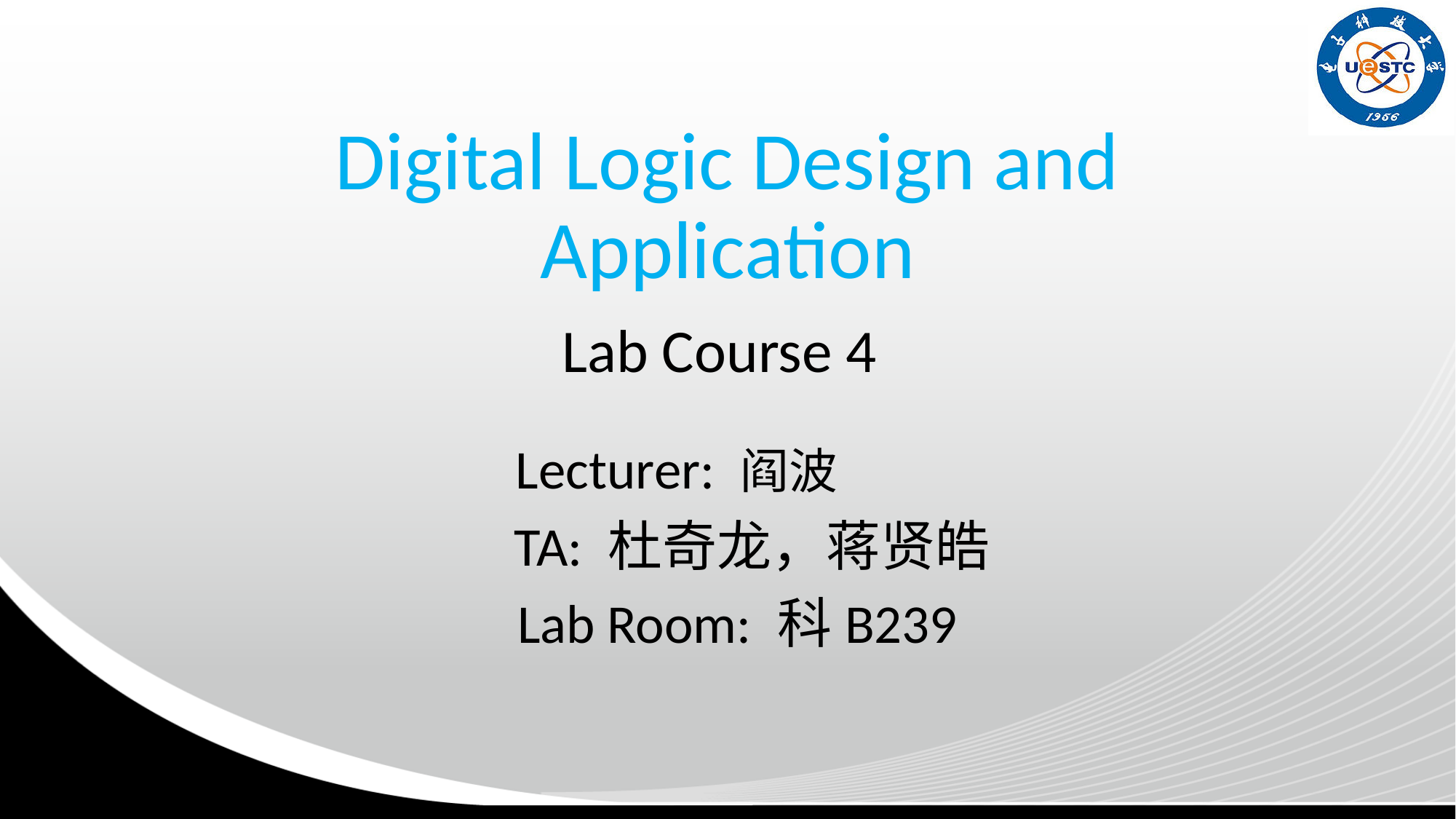

# Digital Logic Design and Application
Lab Course 4
Lecturer: 阎波
TA: 杜奇龙，蒋贤皓
Lab Room: 科B239